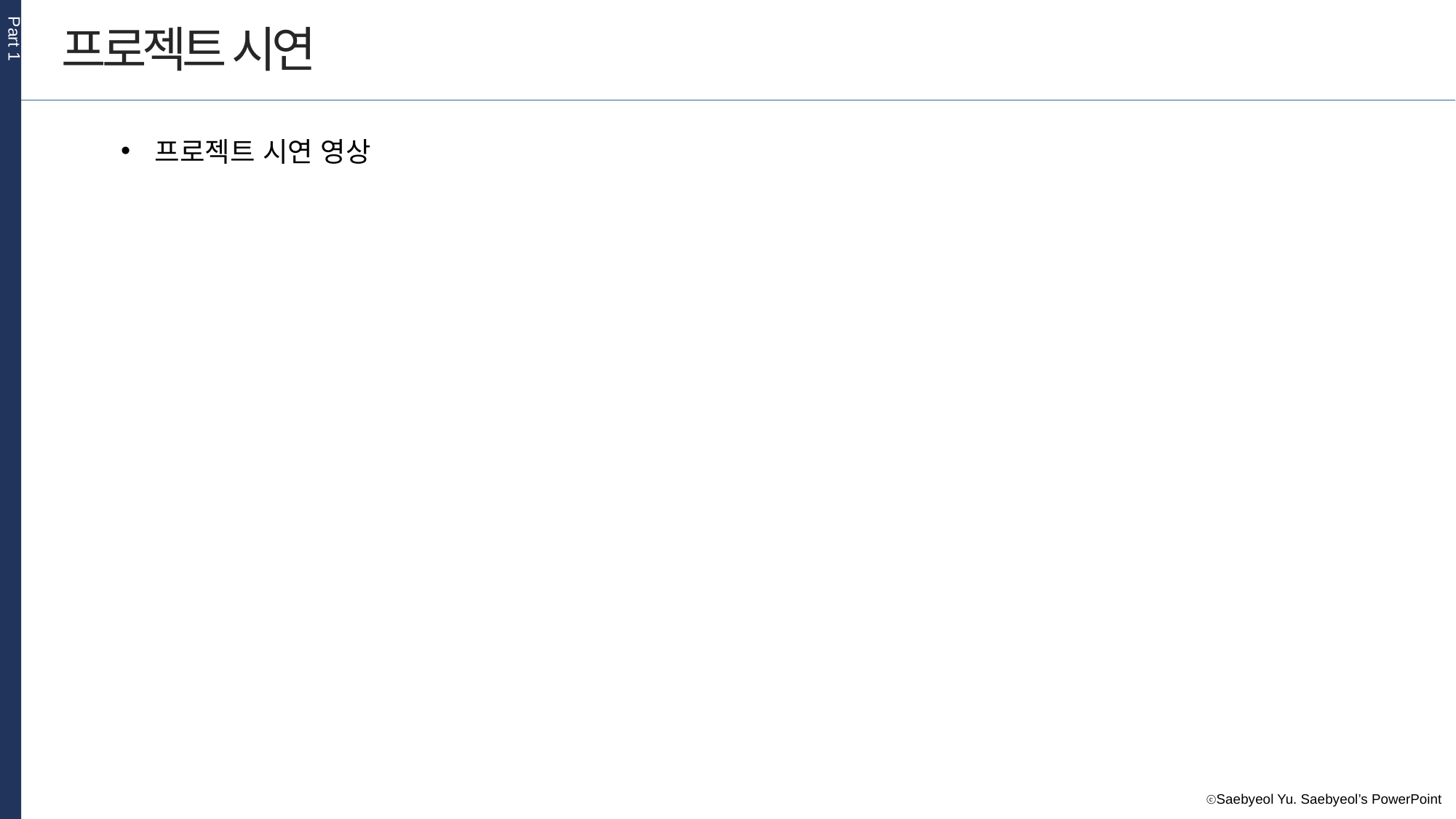

Part 1
프로젝트 시연
프로젝트 시연 영상